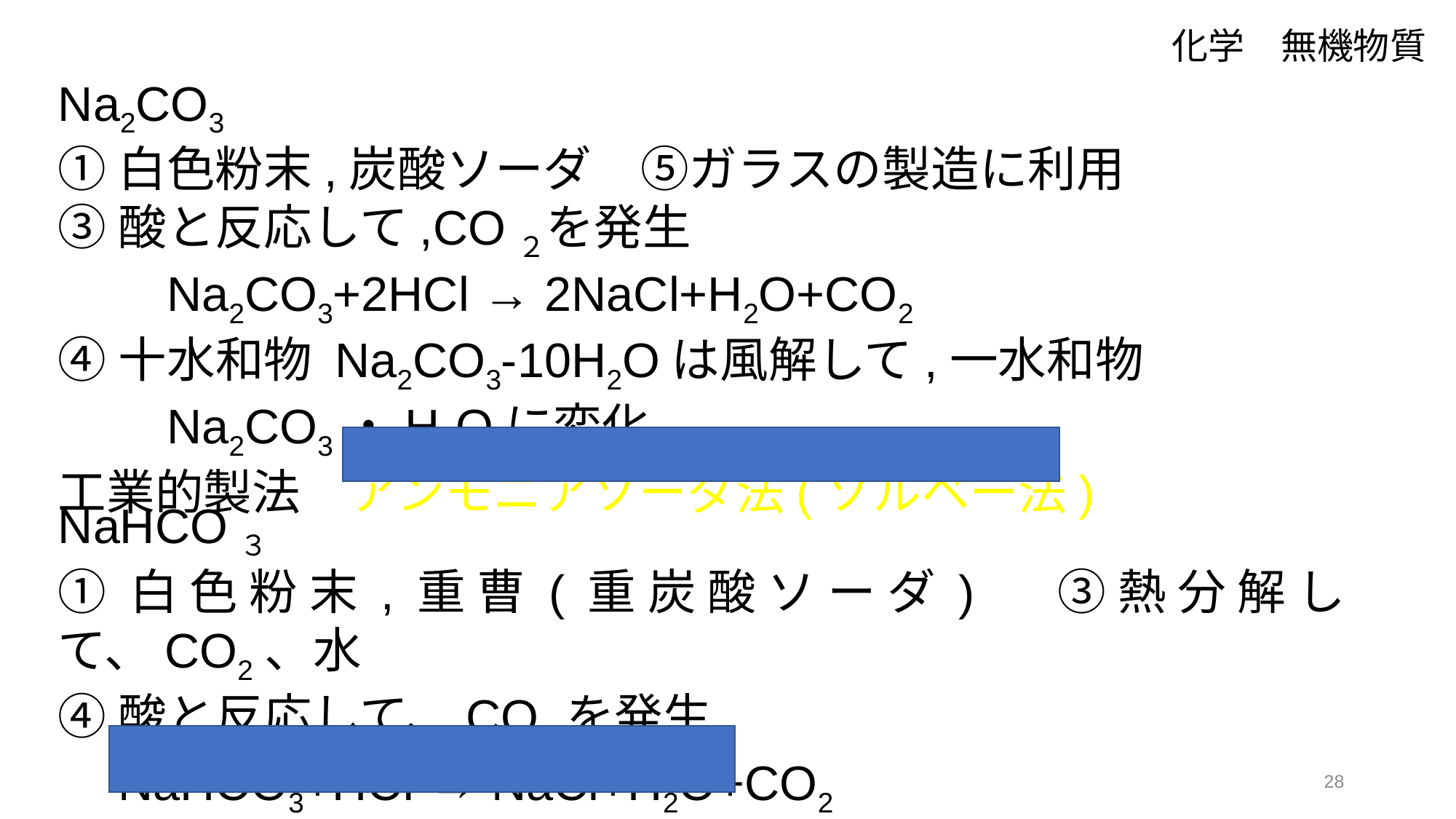

化学　無機物質
Na2CO3
①白色粉末,炭酸ソーダ　⑤ガラスの製造に利用
③酸と反応して,CO２を発生
　　Na2CO3+2HCl → 2NaCl+H2O+CO2
➃十水和物 Na2CO3-10H2Oは風解して,一水和物
　　Na2CO3・H2Oに変化
工業的製法　アンモニアソーダ法(ソルベー法)

NaHCO３
①白色粉末,重曹(重炭酸ソーダ)　③熱分解して、CO2、水
➃酸と反応して、CO2を発生
　NaHCO3+HCI → NaCl+H2O+CO2
⑤胃腸薬やベーキングパウダーに利用

28